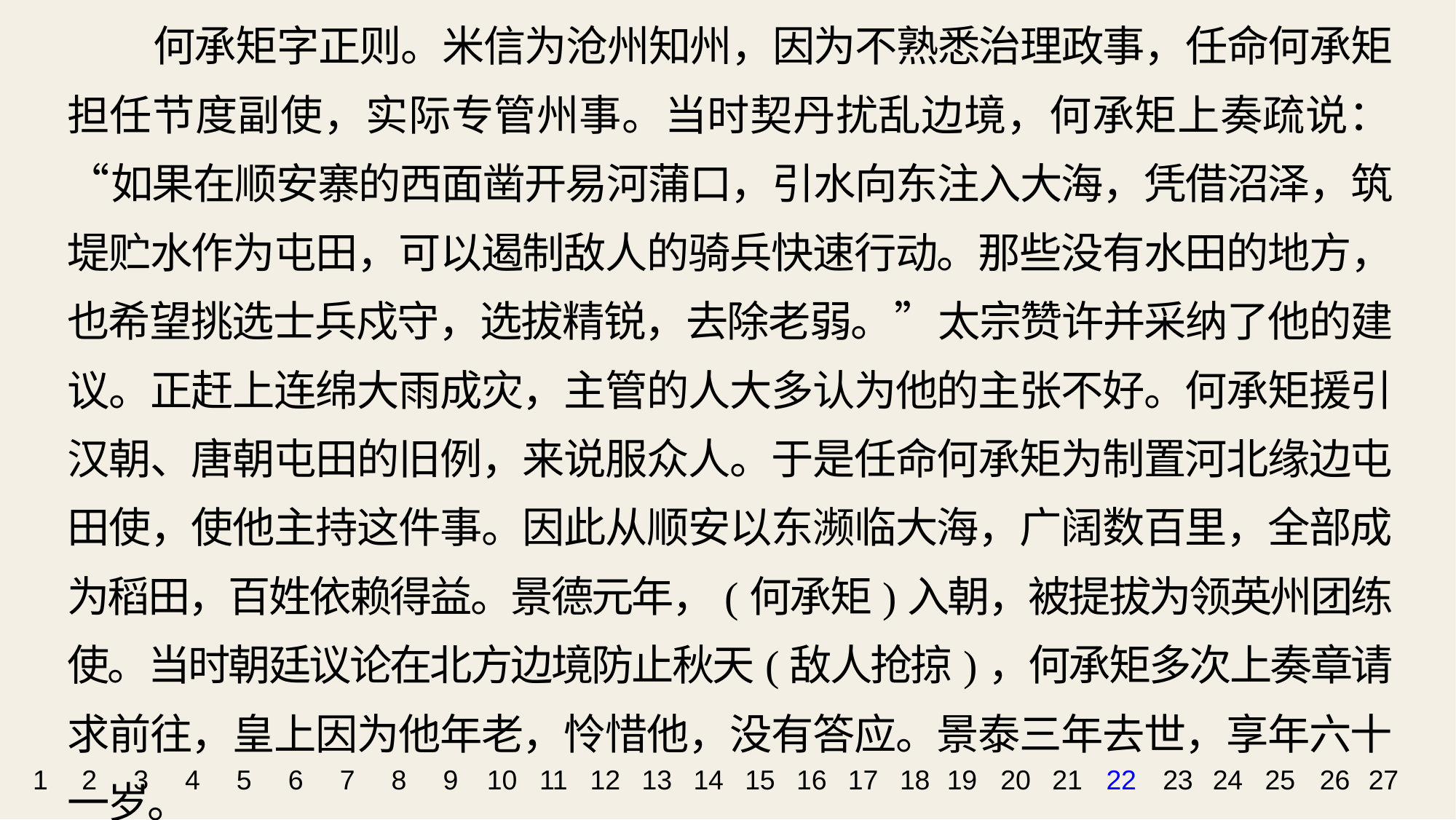

何承矩字正则。米信为沧州知州，因为不熟悉治理政事，任命何承矩担任节度副使，实际专管州事。当时契丹扰乱边境，何承矩上奏疏说：“如果在顺安寨的西面凿开易河蒲口，引水向东注入大海，凭借沼泽，筑堤贮水作为屯田，可以遏制敌人的骑兵快速行动。那些没有水田的地方，也希望挑选士兵戍守，选拔精锐，去除老弱。”太宗赞许并采纳了他的建议。正赶上连绵大雨成灾，主管的人大多认为他的主张不好。何承矩援引汉朝、唐朝屯田的旧例，来说服众人。于是任命何承矩为制置河北缘边屯田使，使他主持这件事。因此从顺安以东濒临大海，广阔数百里，全部成为稻田，百姓依赖得益。景德元年，(何承矩)入朝，被提拔为领英州团练使。当时朝廷议论在北方边境防止秋天(敌人抢掠)，何承矩多次上奏章请求前往，皇上因为他年老，怜惜他，没有答应。景泰三年去世，享年六十一岁。
1
2
3
4
5
6
7
8
9
10
11
12
13
14
15
16
17
18
19
20
21
22
23
24
25
26
27